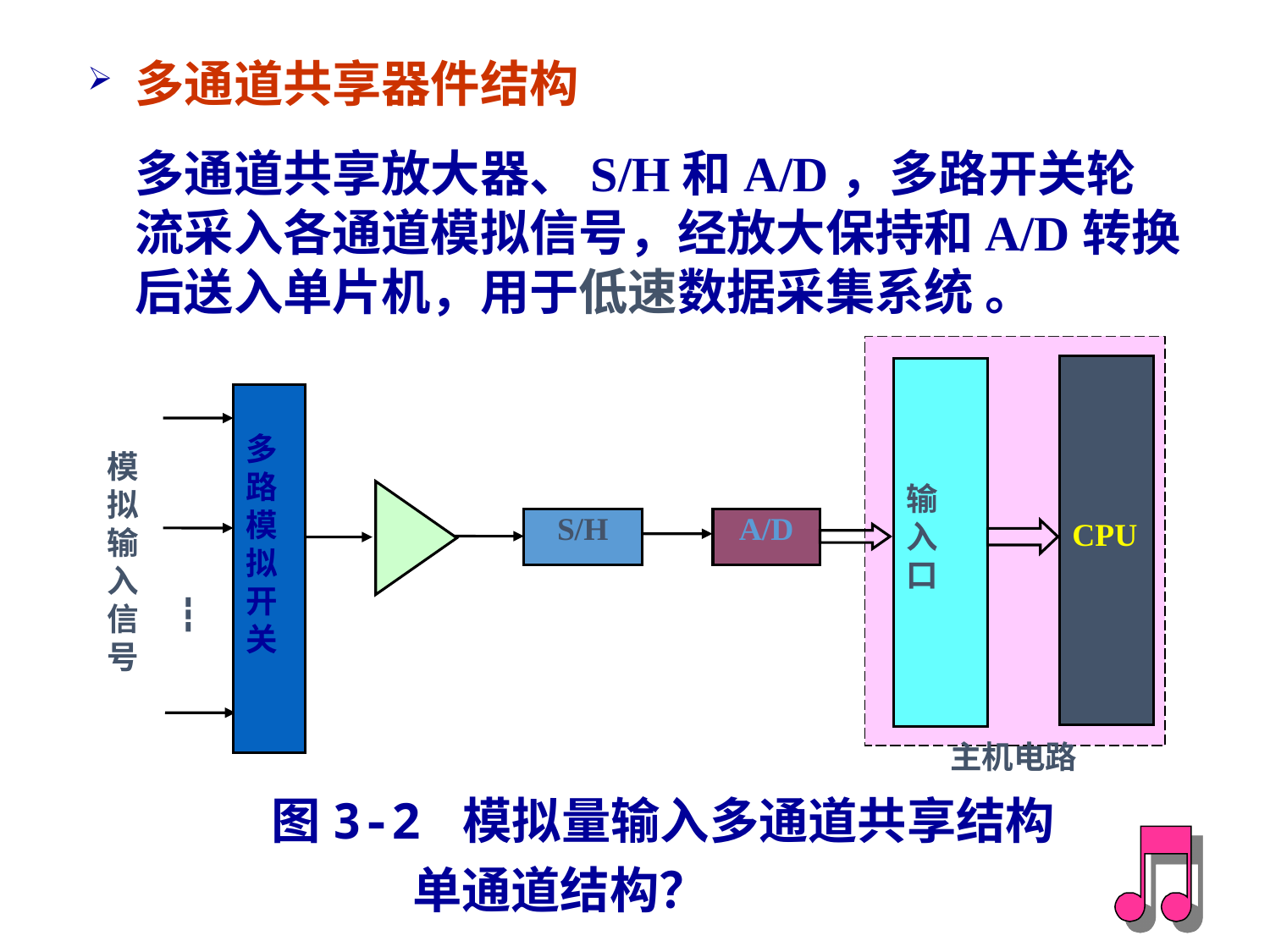

多通道共享器件结构

	多通道共享放大器、S/H和A/D，多路开关轮流采入各通道模拟信号，经放大保持和A/D转换后送入单片机，用于低速数据采集系统 。

CPU

输
入
口

多路模拟开关

模拟输入信号

S/H
A/D

┇

主机电路
图3-2 模拟量输入多通道共享结构

单通道结构？